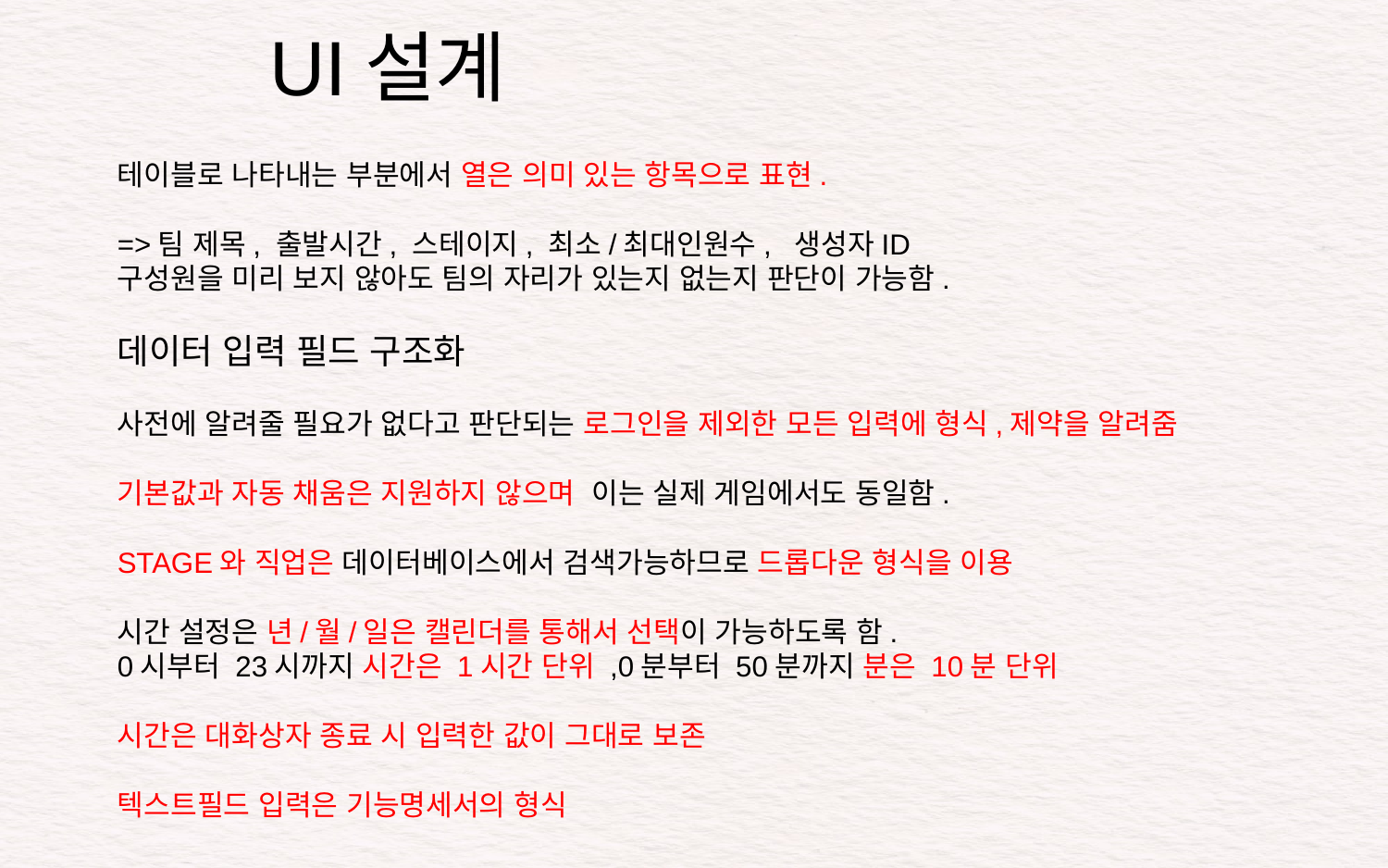

UI설계
테이블로 나타내는 부분에서 열은 의미 있는 항목으로 표현.

=>팀 제목, 출발시간, 스테이지, 최소/최대인원수,  생성자ID
구성원을 미리 보지 않아도 팀의 자리가 있는지 없는지 판단이 가능함.

데이터 입력 필드 구조화

사전에 알려줄 필요가 없다고 판단되는 로그인을 제외한 모든 입력에 형식,제약을 알려줌

기본값과 자동 채움은 지원하지 않으며  이는 실제 게임에서도 동일함.

STAGE와 직업은 데이터베이스에서 검색가능하므로 드롭다운 형식을 이용

시간 설정은 년/월/일은 캘린더를 통해서 선택이 가능하도록 함.
0시부터 23시까지 시간은 1시간 단위 ,0분부터 50분까지 분은 10분 단위

시간은 대화상자 종료 시 입력한 값이 그대로 보존

텍스트필드 입력은 기능명세서의 형식